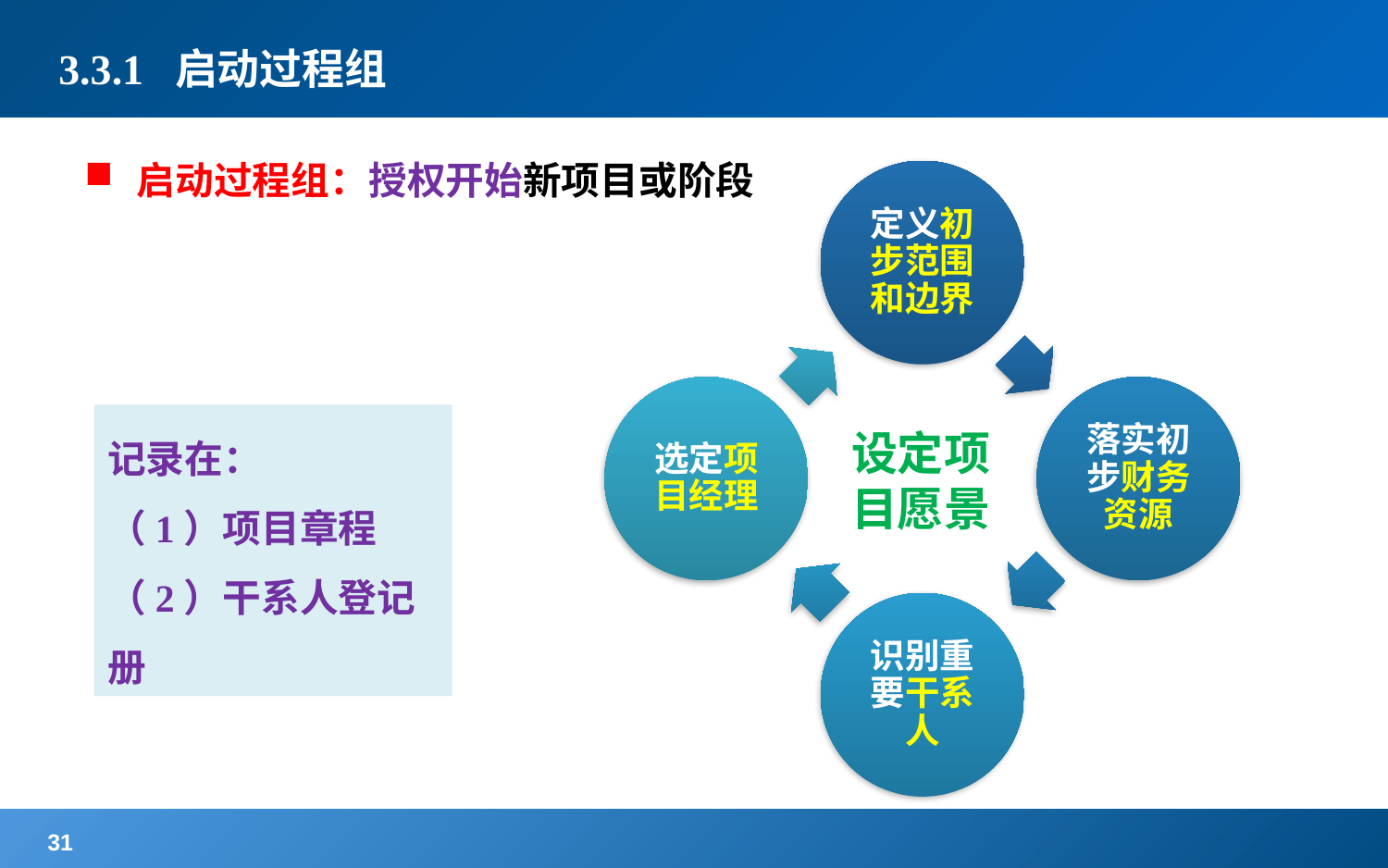

# 3.3.1  启动过程组
启动过程组：授权开始新项目或阶段

定义初步范围和边界

落实初步财务资源

识别重要干系人

选定项目经理

记录在：
（1）项目章程
（2）干系人登记册
设定项目愿景